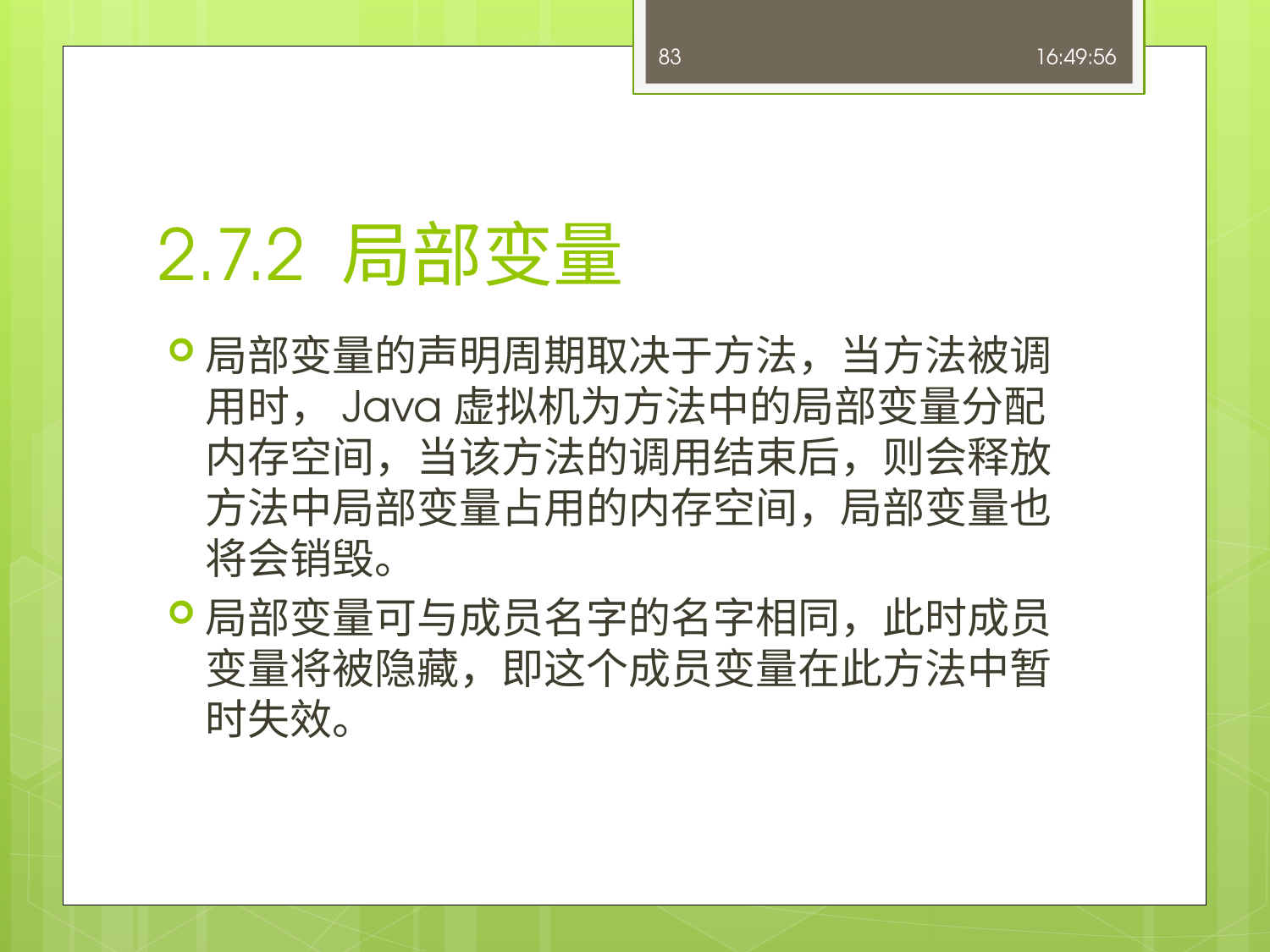

83
16:49:56
# 2.7.2 局部变量
局部变量的声明周期取决于方法，当方法被调用时，Java虚拟机为方法中的局部变量分配内存空间，当该方法的调用结束后，则会释放方法中局部变量占用的内存空间，局部变量也将会销毁。
局部变量可与成员名字的名字相同，此时成员变量将被隐藏，即这个成员变量在此方法中暂时失效。